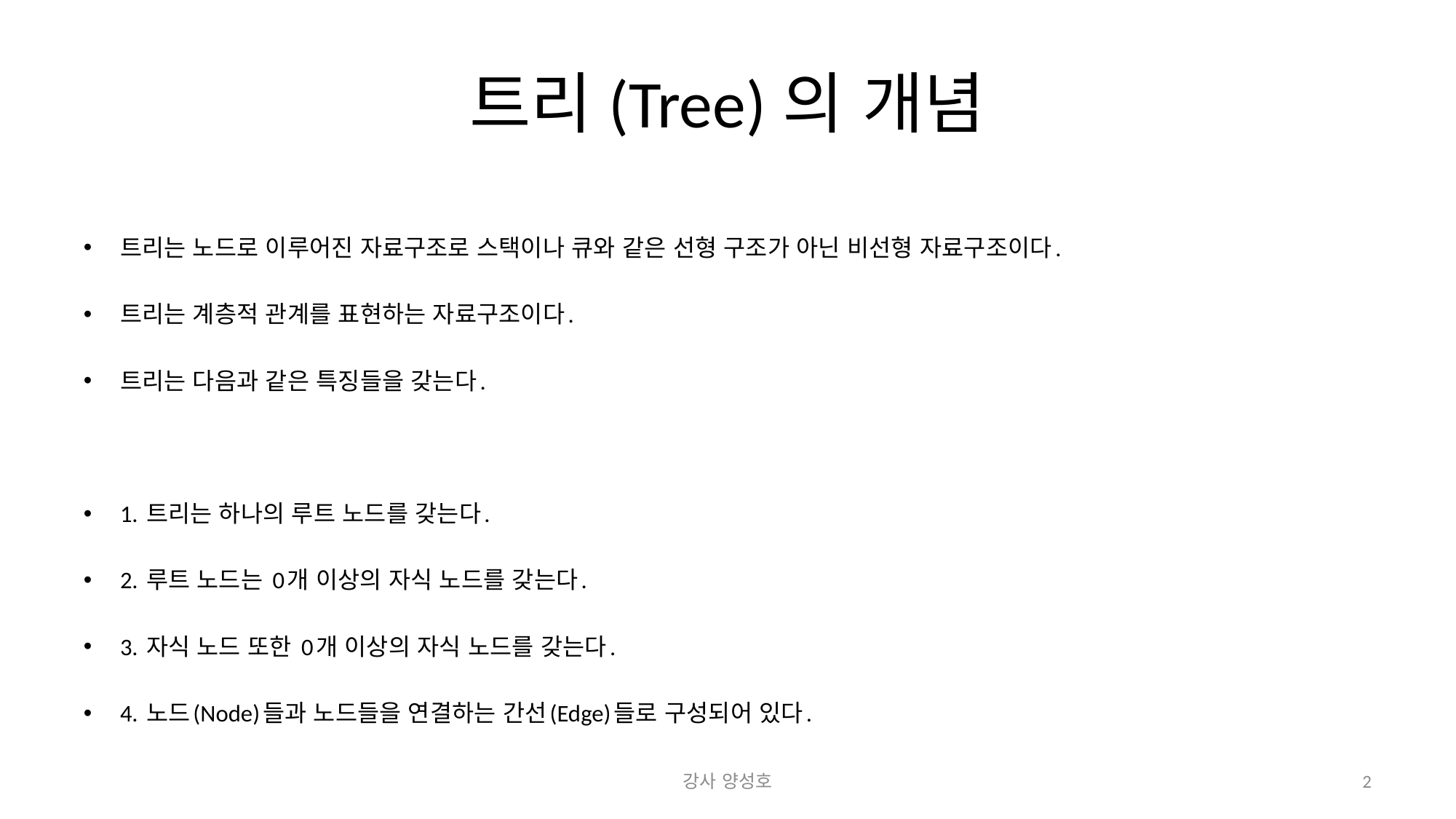

# 트리(Tree)의 개념

트리는 노드로 이루어진 자료구조로 스택이나 큐와 같은 선형 구조가 아닌 비선형 자료구조이다.

트리는 계층적 관계를 표현하는 자료구조이다.

트리는 다음과 같은 특징들을 갖는다.

1. 트리는 하나의 루트 노드를 갖는다.

2. 루트 노드는 0개 이상의 자식 노드를 갖는다.

3. 자식 노드 또한 0개 이상의 자식 노드를 갖는다.

4. 노드(Node)들과 노드들을 연결하는 간선(Edge)들로 구성되어 있다.
강사 양성호
2